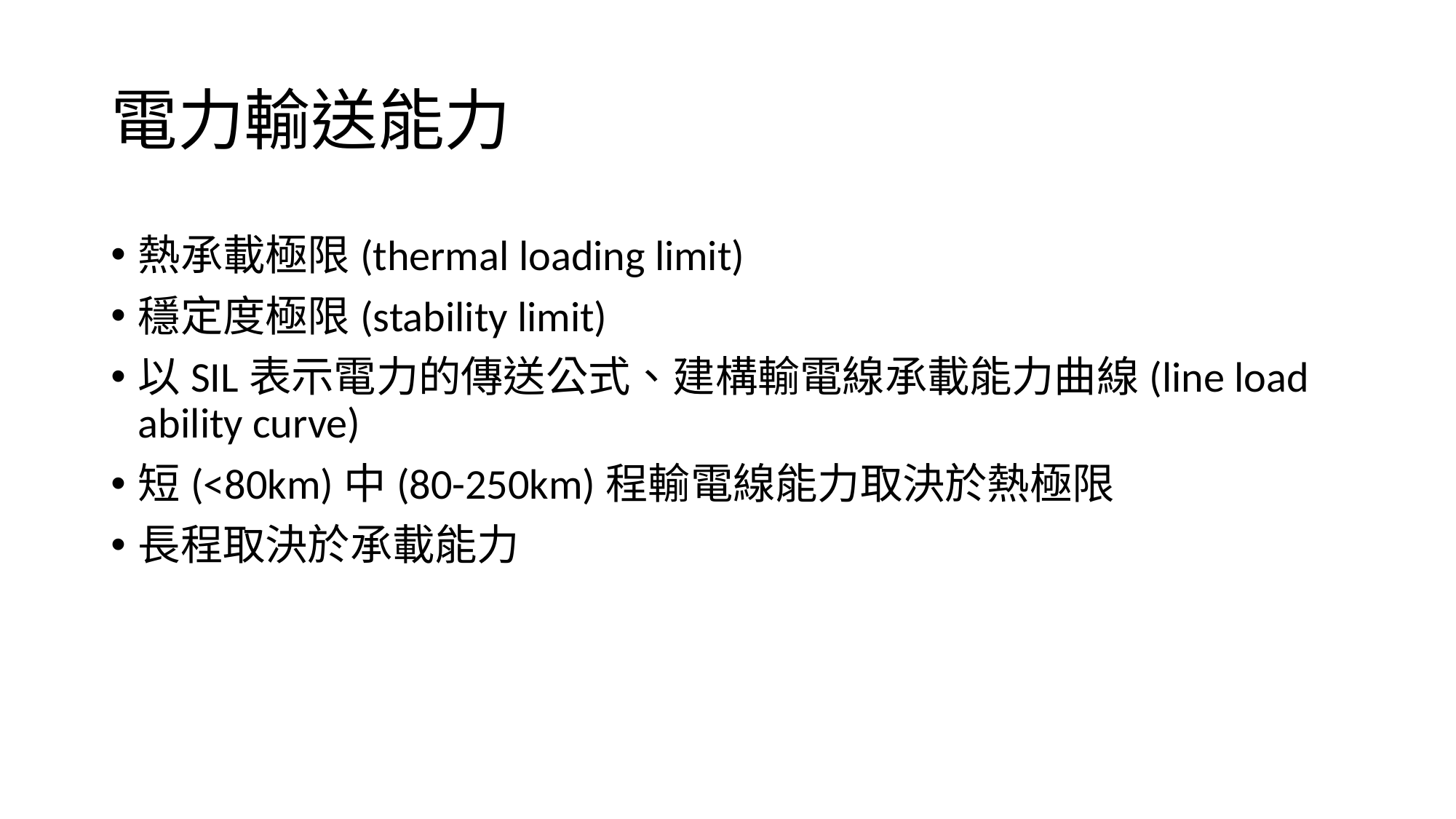

# 電力輸送能力
熱承載極限(thermal loading limit)
穩定度極限(stability limit)
以SIL表示電力的傳送公式、建構輸電線承載能力曲線(line load ability curve)
短(<80km)中(80-250km)程輸電線能力取決於熱極限
長程取決於承載能力